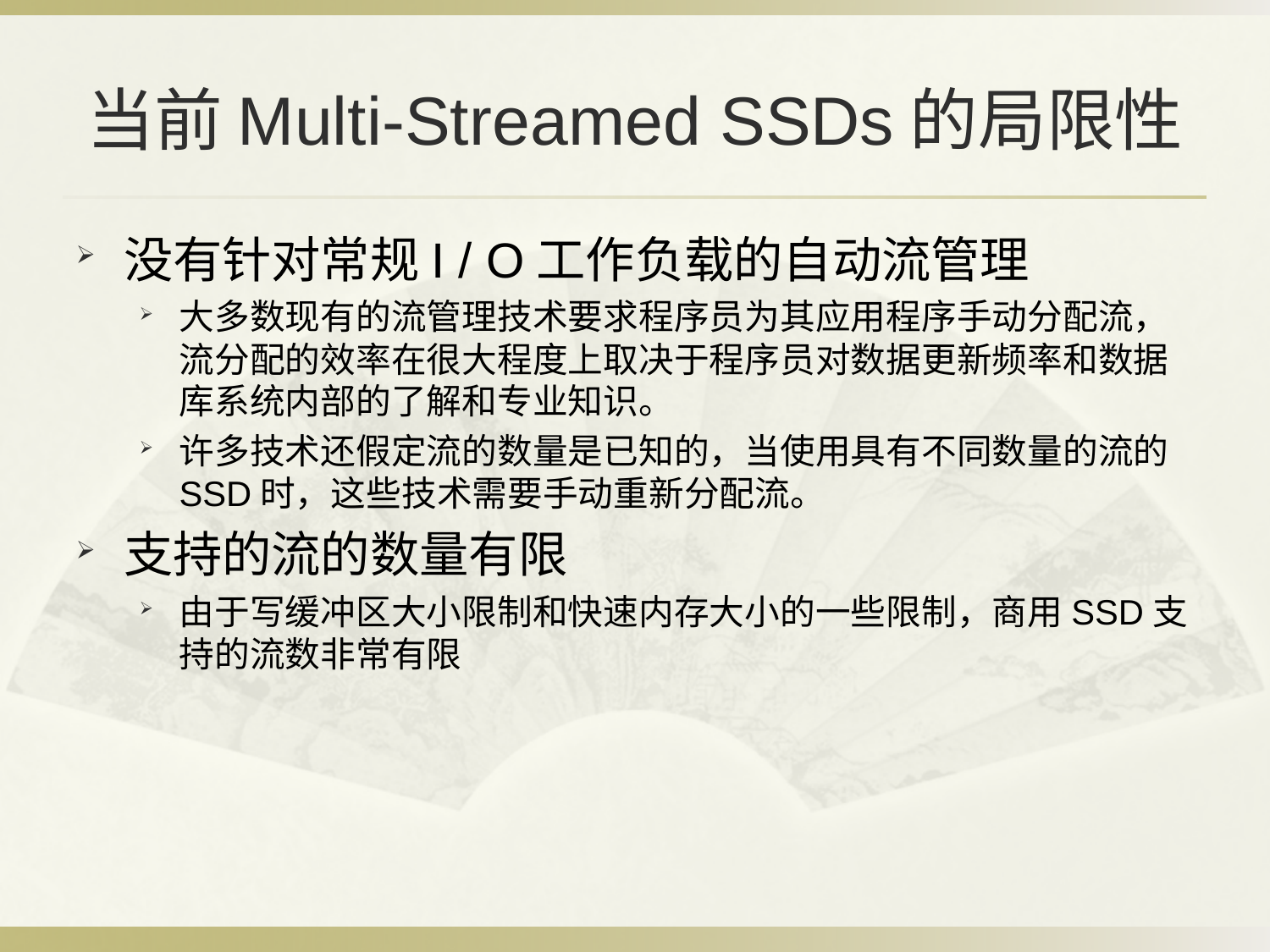

# 当前Multi-Streamed SSDs的局限性
没有针对常规I / O工作负载的自动流管理
大多数现有的流管理技术要求程序员为其应用程序手动分配流，流分配的效率在很大程度上取决于程序员对数据更新频率和数据库系统内部的了解和专业知识。
许多技术还假定流的数量是已知的，当使用具有不同数量的流的SSD时，这些技术需要手动重新分配流。
支持的流的数量有限
由于写缓冲区大小限制和快速内存大小的一些限制，商用SSD支持的流数非常有限